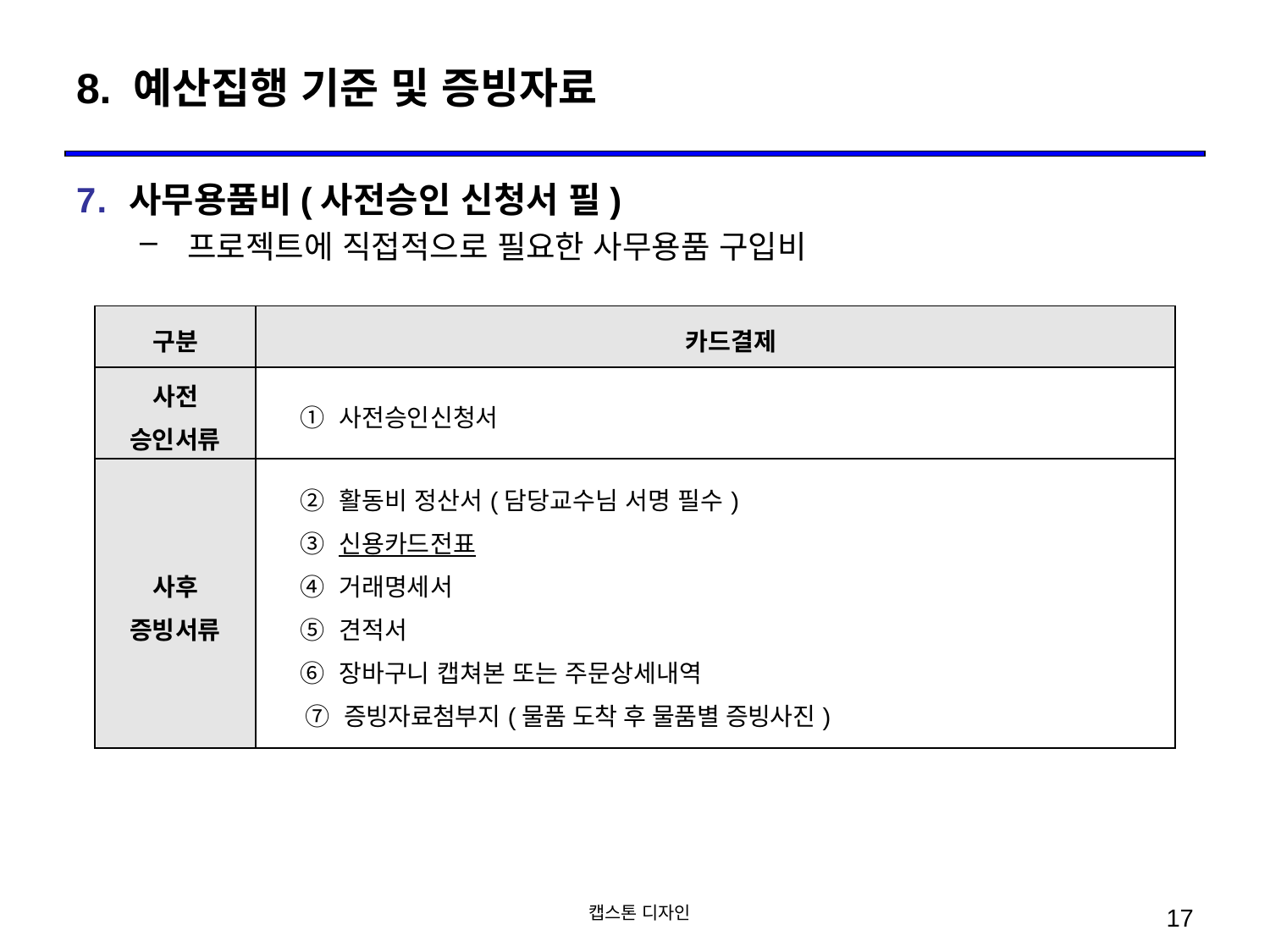

# 8. 예산집행 기준 및 증빙자료
사무용품비(사전승인 신청서 필)
프로젝트에 직접적으로 필요한 사무용품 구입비
| 구분 | 카드결제 |
| --- | --- |
| 사전 승인서류 | ① 사전승인신청서 |
| 사후 증빙서류 | ② 활동비 정산서(담당교수님 서명 필수) ③ 신용카드전표 ④ 거래명세서 ⑤ 견적서 ⑥ 장바구니 캡쳐본 또는 주문상세내역 ⑦ 증빙자료첨부지(물품 도착 후 물품별 증빙사진) |
 캡스톤 디자인
17